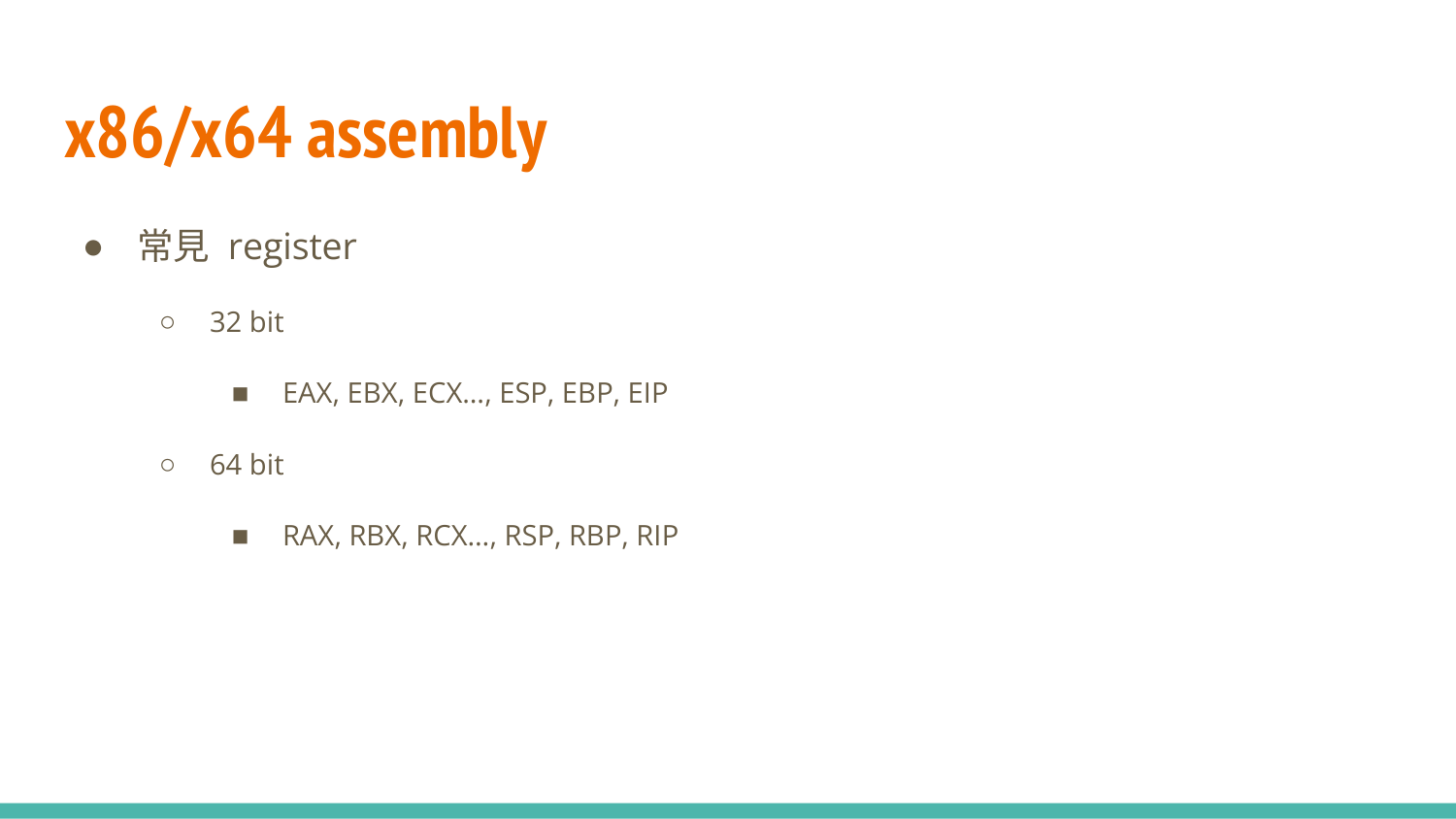

# x86/x64 assembly

常見 register
32 bit
EAX, EBX, ECX…, ESP, EBP, EIP
64 bit
RAX, RBX, RCX…, RSP, RBP, RIP